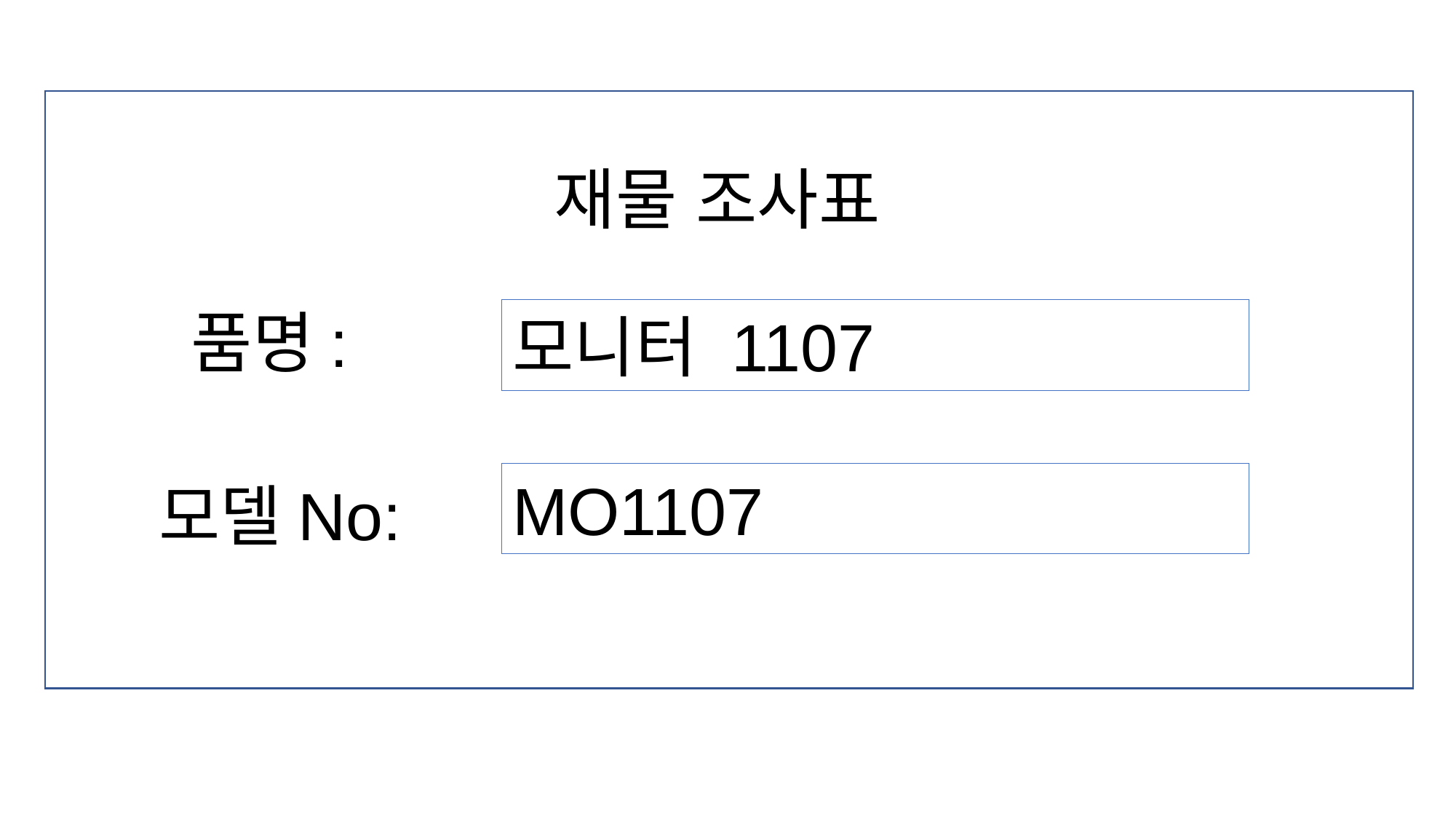

재물 조사표
품명:
모니터 1107
MO1107
모델No: